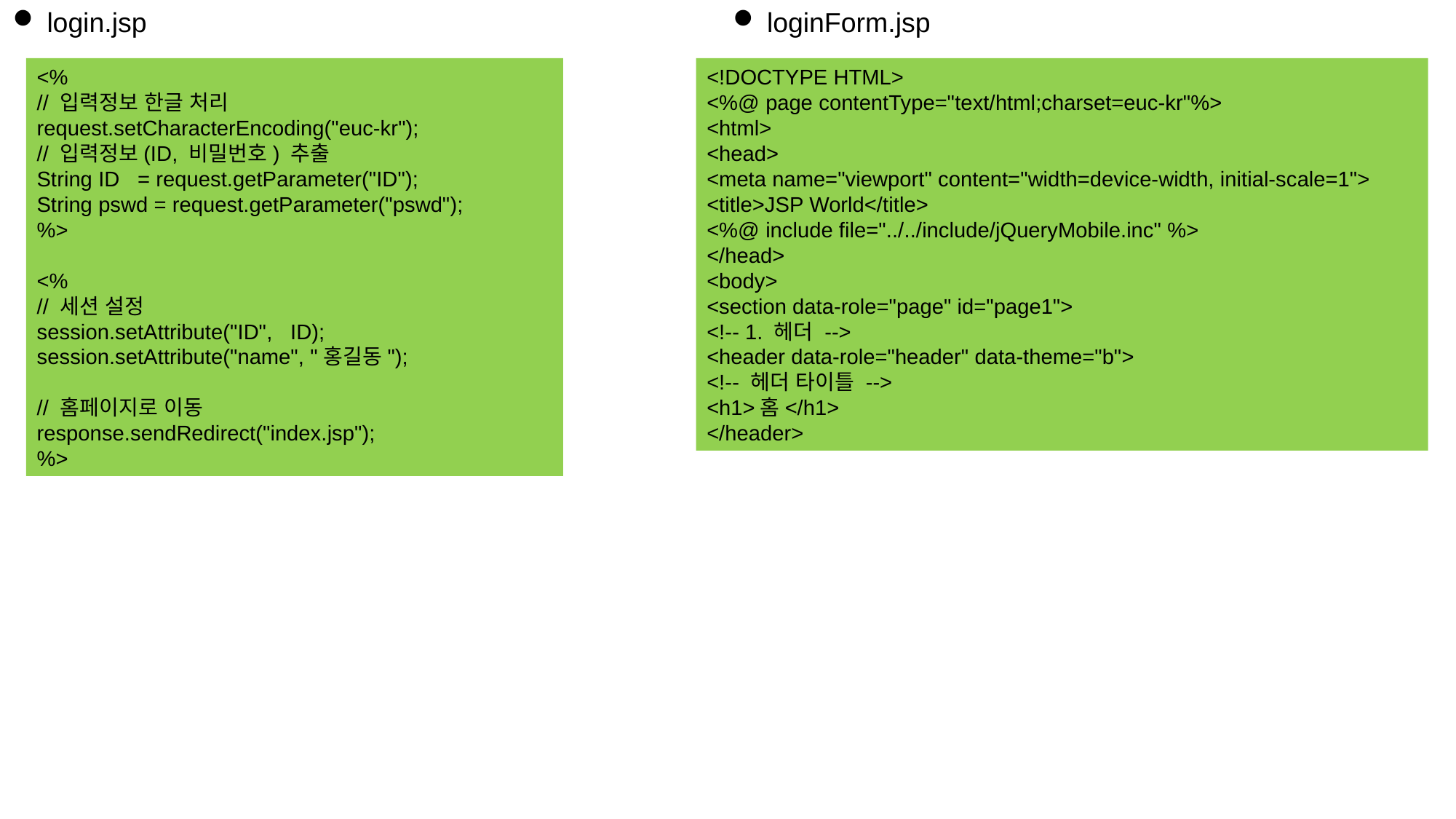

login.jsp
loginForm.jsp
<%
// 입력정보 한글 처리
request.setCharacterEncoding("euc-kr");
// 입력정보(ID, 비밀번호) 추출
String ID   = request.getParameter("ID");
String pswd = request.getParameter("pswd");
%>

<%
// 세션 설정
session.setAttribute("ID",   ID);
session.setAttribute("name", "홍길동");

// 홈페이지로 이동
response.sendRedirect("index.jsp");
%>
<!DOCTYPE HTML>
<%@ page contentType="text/html;charset=euc-kr"%>
<html>
<head>
<meta name="viewport" content="width=device-width, initial-scale=1">
<title>JSP World</title>
<%@ include file="../../include/jQueryMobile.inc" %>
</head>
<body>
<section data-role="page" id="page1">
<!-- 1. 헤더 -->
<header data-role="header" data-theme="b">
<!-- 헤더 타이틀 -->
<h1>홈</h1>
</header>